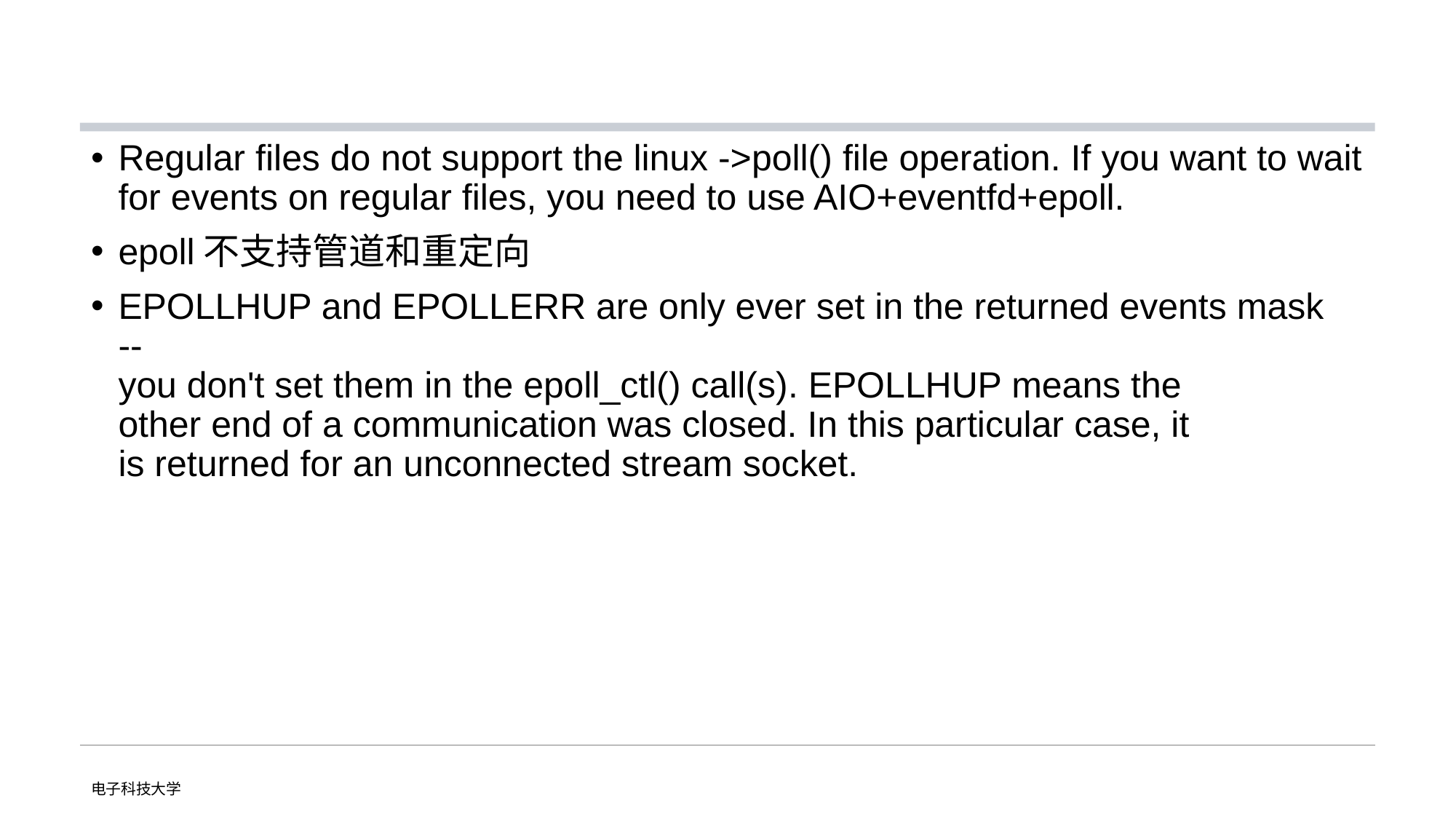

#
Regular files do not support the linux ->poll() file operation. If you want to wait for events on regular files, you need to use AIO+eventfd+epoll.
epoll不支持管道和重定向
EPOLLHUP and EPOLLERR are only ever set in the returned events mask -- 
you don't set them in the epoll_ctl() call(s). EPOLLHUP means the 
other end of a communication was closed. In this particular case, it 
is returned for an unconnected stream socket.

电子科技大学